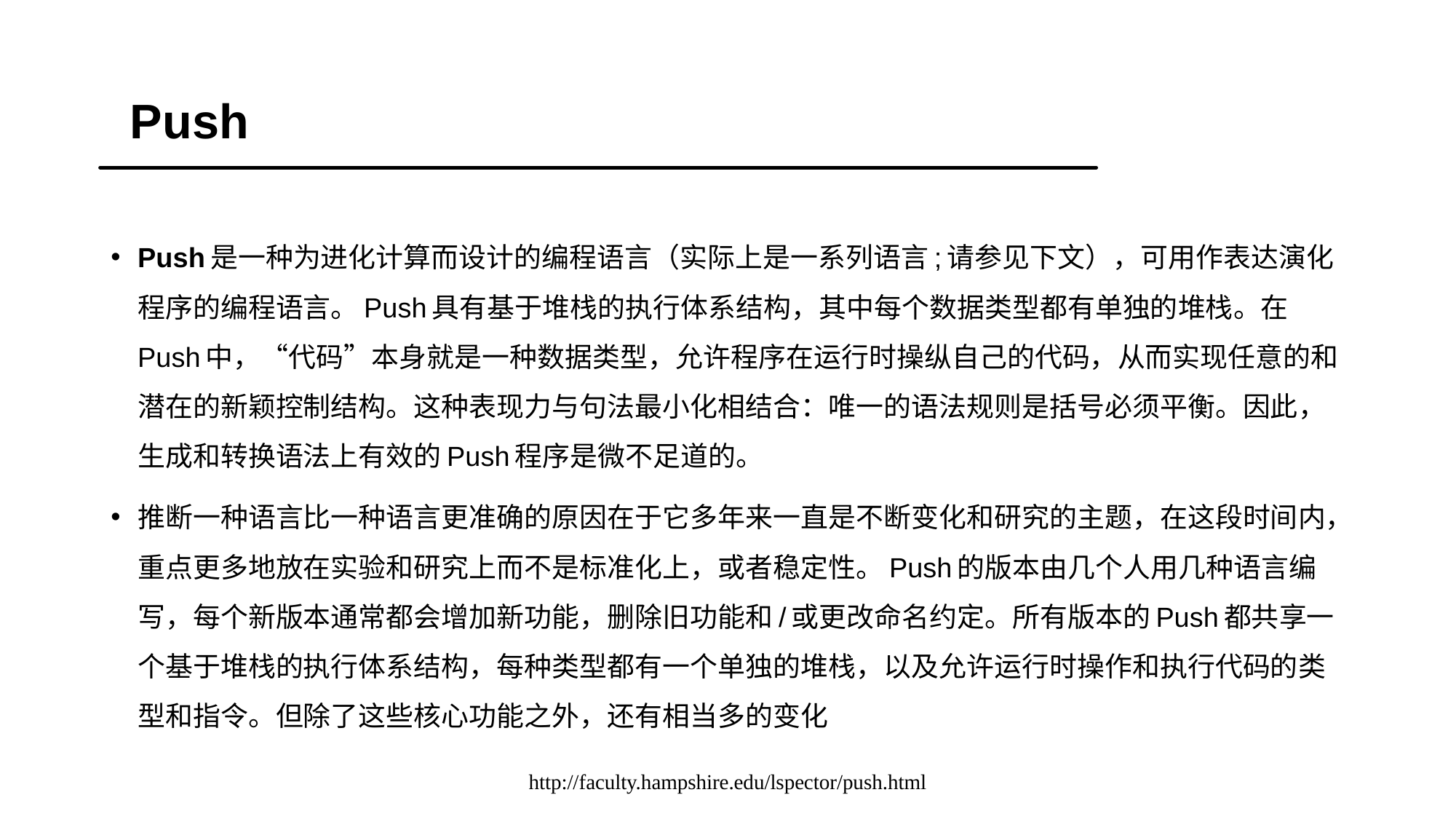

# Push
Push是一种为进化计算而设计的编程语言（实际上是一系列语言;请参见下文），可用作表达演化程序的编程语言。Push具有基于堆栈的执行体系结构，其中每个数据类型都有单独的堆栈。在Push中，“代码”本身就是一种数据类型，允许程序在运行时操纵自己的代码，从而实现任意的和潜在的新颖控制结构。这种表现力与句法最小化相结合：唯一的语法规则是括号必须平衡。因此，生成和转换语法上有效的Push程序是微不足道的。
推断一种语言比一种语言更准确的原因在于它多年来一直是不断变化和研究的主题，在这段时间内，重点更多地放在实验和研究上而不是标准化上，或者稳定性。Push的版本由几个人用几种语言编写，每个新版本通常都会增加新功能，删除旧功能和/或更改命名约定。所有版本的Push都共享一个基于堆栈的执行体系结构，每种类型都有一个单独的堆栈，以及允许运行时操作和执行代码的类型和指令。但除了这些核心功能之外，还有相当多的变化

http://faculty.hampshire.edu/lspector/push.html